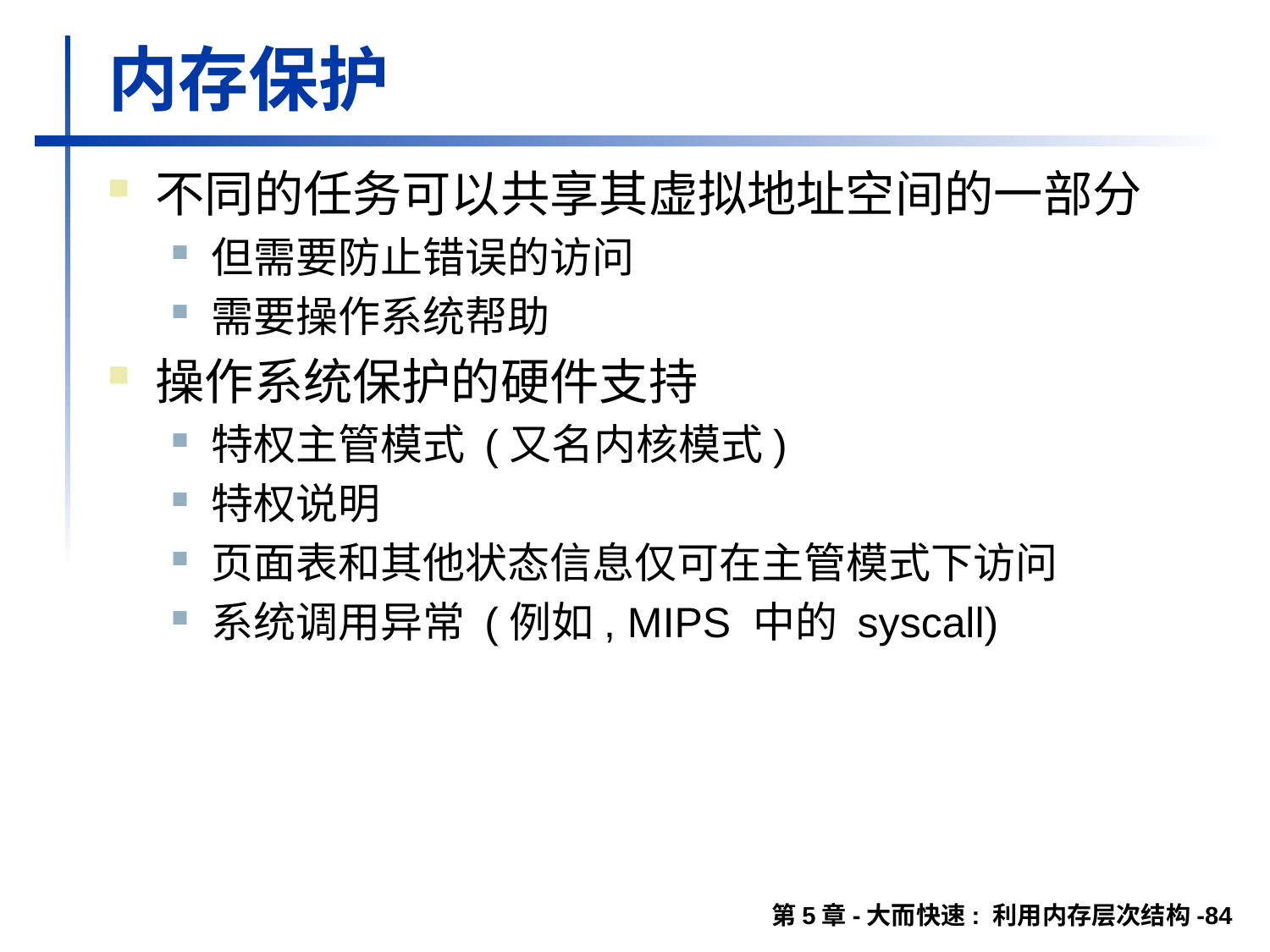

# 内存保护
不同的任务可以共享其虚拟地址空间的一部分
但需要防止错误的访问
需要操作系统帮助
操作系统保护的硬件支持
特权主管模式 (又名内核模式)
特权说明
页面表和其他状态信息仅可在主管模式下访问
系统调用异常 (例如, MIPS 中的 syscall)
第5章-大而快速: 利用内存层次结构-84